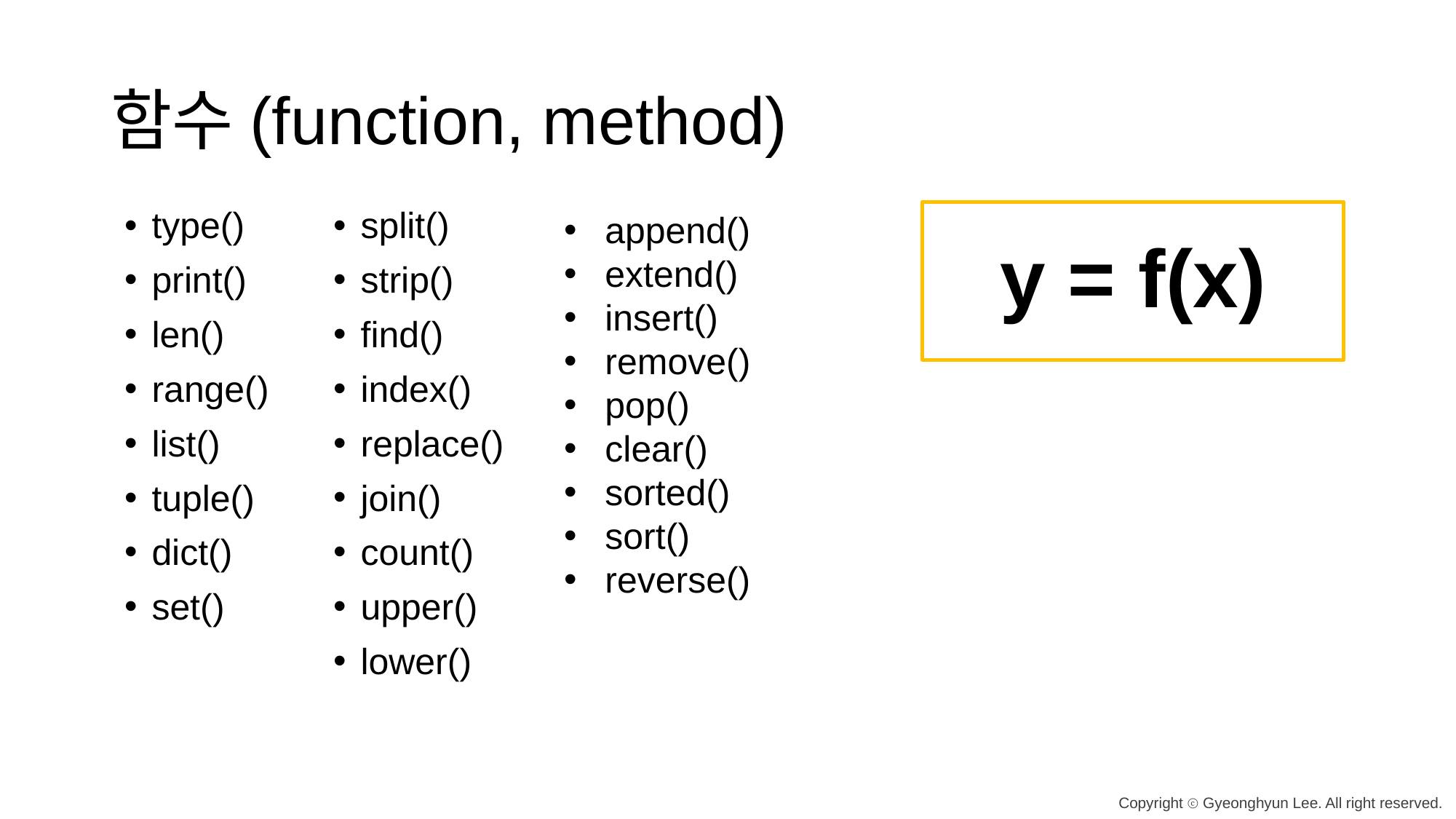

# 함수(function, method)
split()
strip()
find()
index()
replace()
join()
count()
upper()
lower()
append()
extend()
insert()
remove()
pop()
clear()
sorted()
sort()
reverse()
y = f(x)
type()
print()
len()
range()
list()
tuple()
dict()
set()